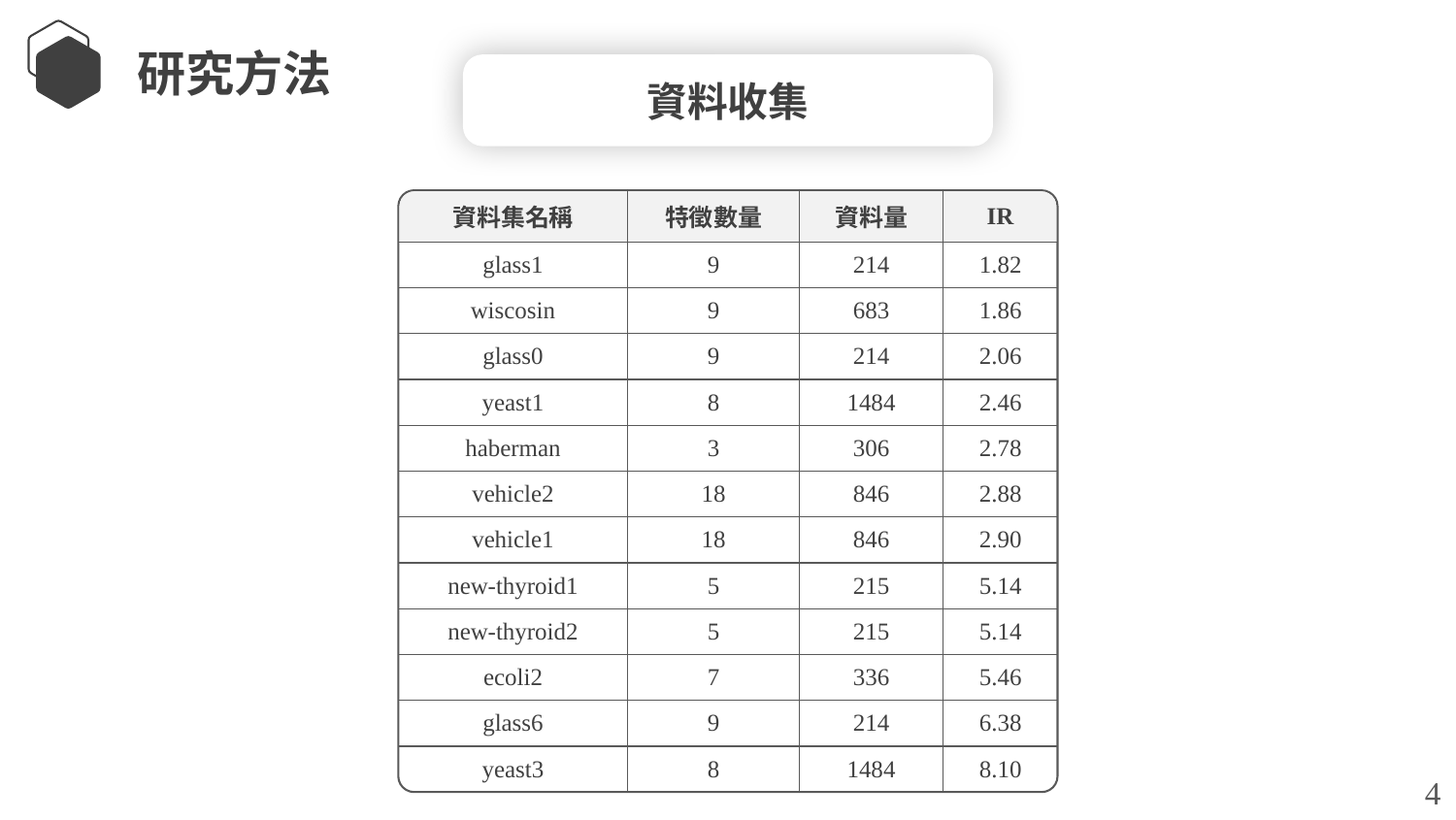

研究方法
資料收集

| 資料集名稱 | 特徵數量 | 資料量 | IR |
| --- | --- | --- | --- |
| glass1 | 9 | 214 | 1.82 |
| wiscosin | 9 | 683 | 1.86 |
| glass0 | 9 | 214 | 2.06 |
| yeast1 | 8 | 1484 | 2.46 |
| haberman | 3 | 306 | 2.78 |
| vehicle2 | 18 | 846 | 2.88 |
| vehicle1 | 18 | 846 | 2.90 |
| new-thyroid1 | 5 | 215 | 5.14 |
| new-thyroid2 | 5 | 215 | 5.14 |
| ecoli2 | 7 | 336 | 5.46 |
| glass6 | 9 | 214 | 6.38 |
| yeast3 | 8 | 1484 | 8.10 |

4